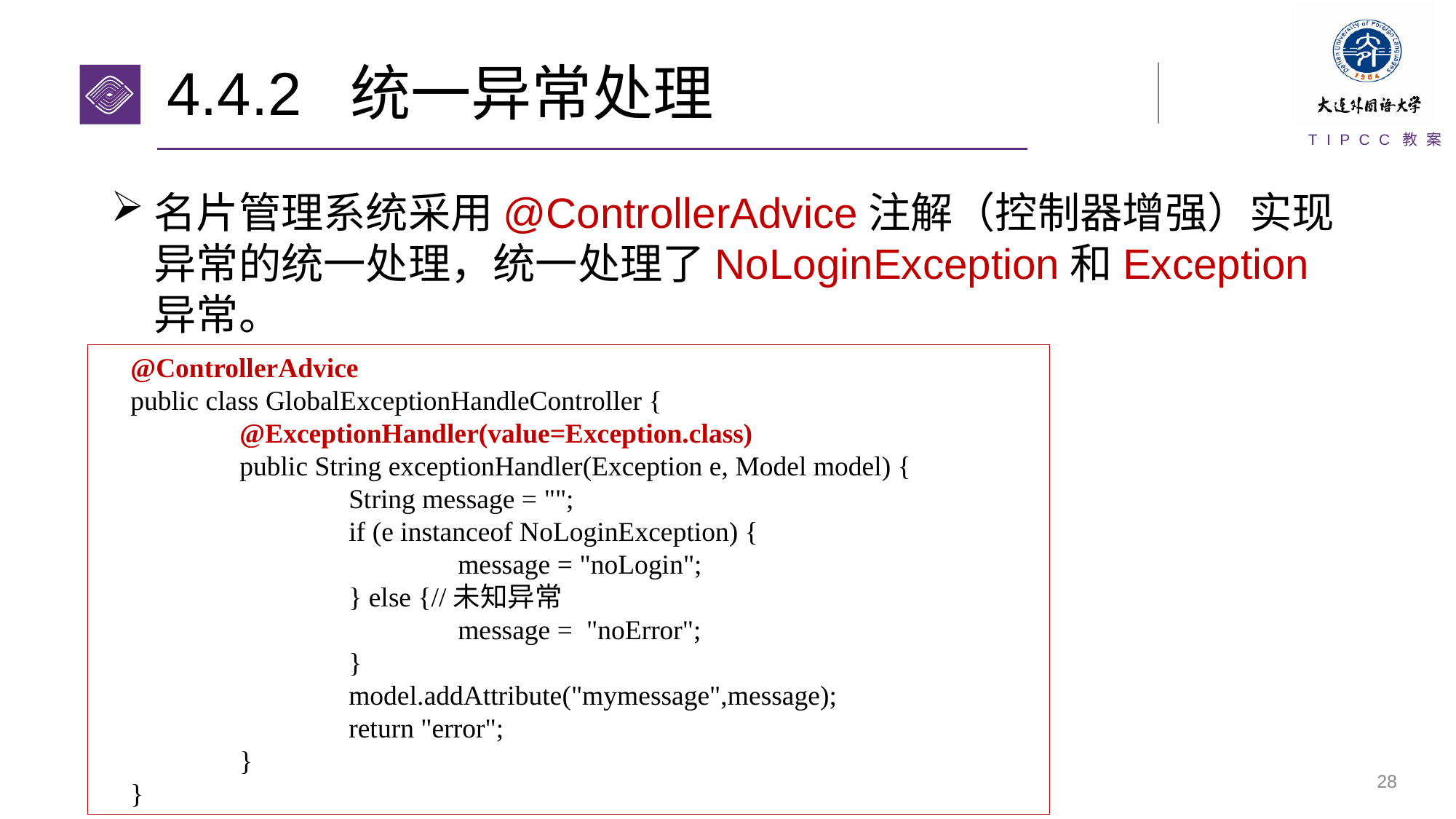

# 4.4.2  统一异常处理
名片管理系统采用@ControllerAdvice注解（控制器增强）实现异常的统一处理，统一处理了NoLoginException和Exception异常。
@ControllerAdvice
public class GlobalExceptionHandleController {
	@ExceptionHandler(value=Exception.class)
	public String exceptionHandler(Exception e, Model model) {
		String message = "";
		if (e instanceof NoLoginException) {
			message = "noLogin";
		} else {//未知异常
			message =  "noError";
		}
		model.addAttribute("mymessage",message);
		return "error";
	}
}
28